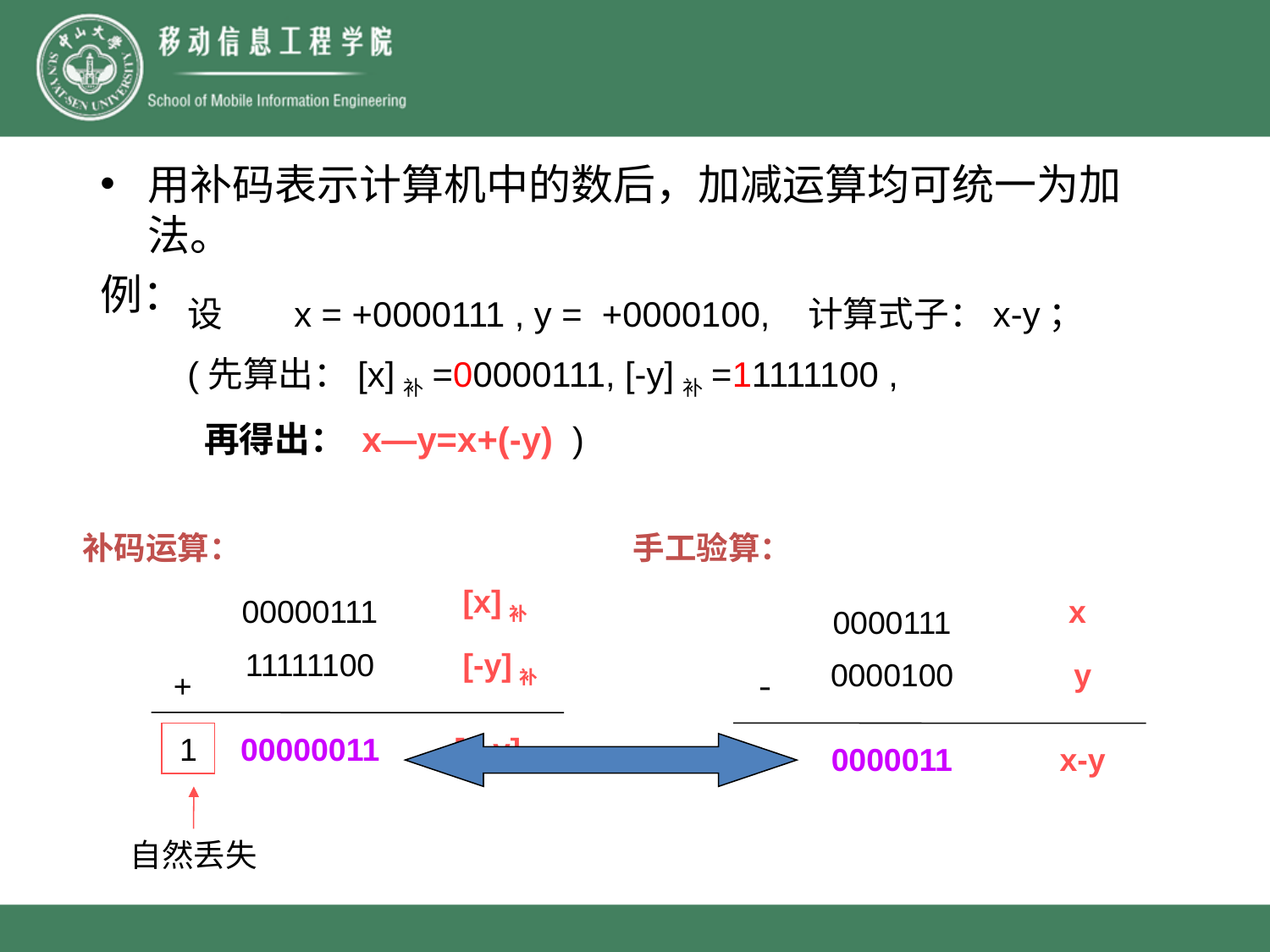

用补码表示计算机中的数后，加减运算均可统一为加法。
例：
设        x = +0000111 , y =  +0000100,   计算式子：x-y；
(先算出：[x]补=00000111, [-y]补=11111100 ,
 再得出： x―y=x+(-y)  )
补码运算：
手工验算：
[x]补
00000111
x
0000111
0000100
y
-

0000011
x-y
11111100
[-y]补
+

1
00000011
[x-y]补

自然丢失